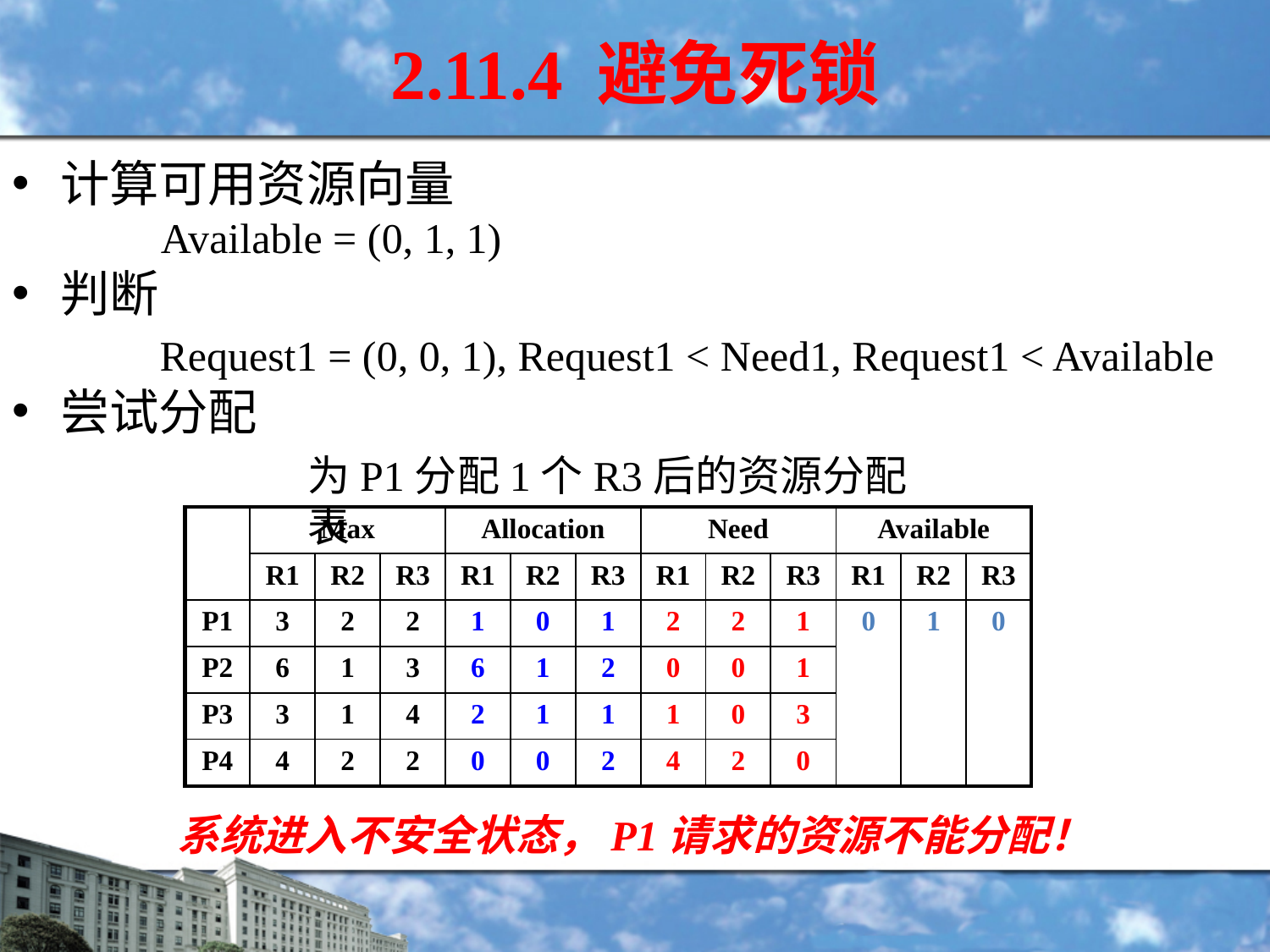

2.11.4 避免死锁
计算可用资源向量
              Available = (0, 1, 1)
判断
            Request1 = (0, 0, 1), Request1 < Need1, Request1 < Available
尝试分配

为P1分配1个R3后的资源分配表
|  | Max |  |  | Allocation |  |  | Need |  |  | Available |  |  |
| --- | --- | --- | --- | --- | --- | --- | --- | --- | --- | --- | --- | --- |
|  | R1 | R2 | R3 | R1 | R2 | R3 | R1 | R2 | R3 | R1 | R2 | R3 |
| P1 | 3 | 2 | 2 | 1 | 0 | 1 | 2 | 2 | 1 | 0 | 1 | 0 |
| P2 | 6 | 1 | 3 | 6 | 1 | 2 | 0 | 0 | 1 |  |  |  |
| P3 | 3 | 1 | 4 | 2 | 1 | 1 | 1 | 0 | 3 |  |  |  |
| P4 | 4 | 2 | 2 | 0 | 0 | 2 | 4 | 2 | 0 |  |  |  |
系统进入不安全状态，P1请求的资源不能分配！